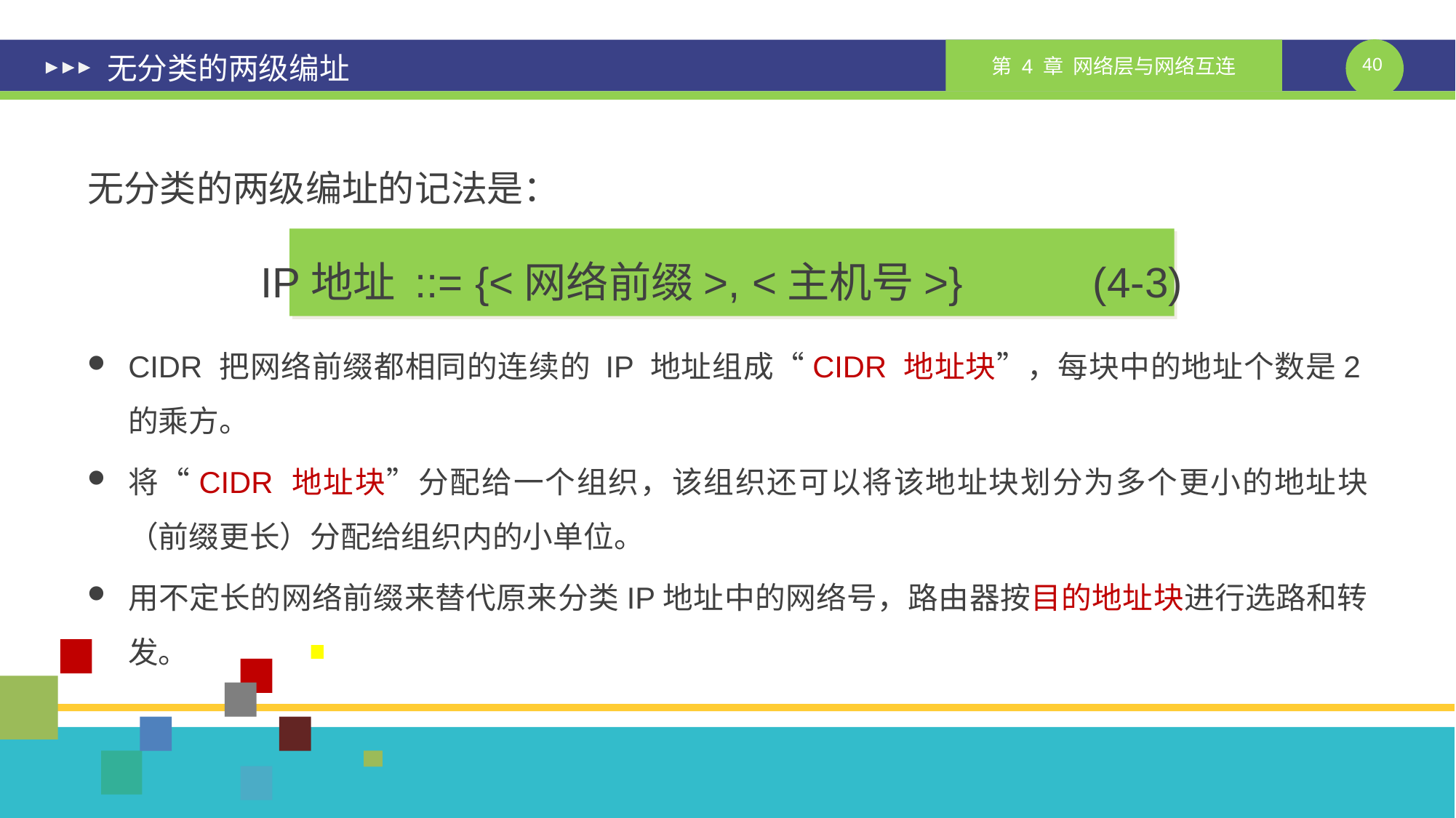

# 无分类的两级编址
无分类的两级编址的记法是：
IP地址 ::= {<网络前缀>, <主机号>}           (4-3)
CIDR 把网络前缀都相同的连续的 IP 地址组成“CIDR 地址块”，每块中的地址个数是2的乘方。
将“CIDR 地址块”分配给一个组织，该组织还可以将该地址块划分为多个更小的地址块（前缀更长）分配给组织内的小单位。
用不定长的网络前缀来替代原来分类IP地址中的网络号，路由器按目的地址块进行选路和转发。

课件制作人：谢钧  谢希仁